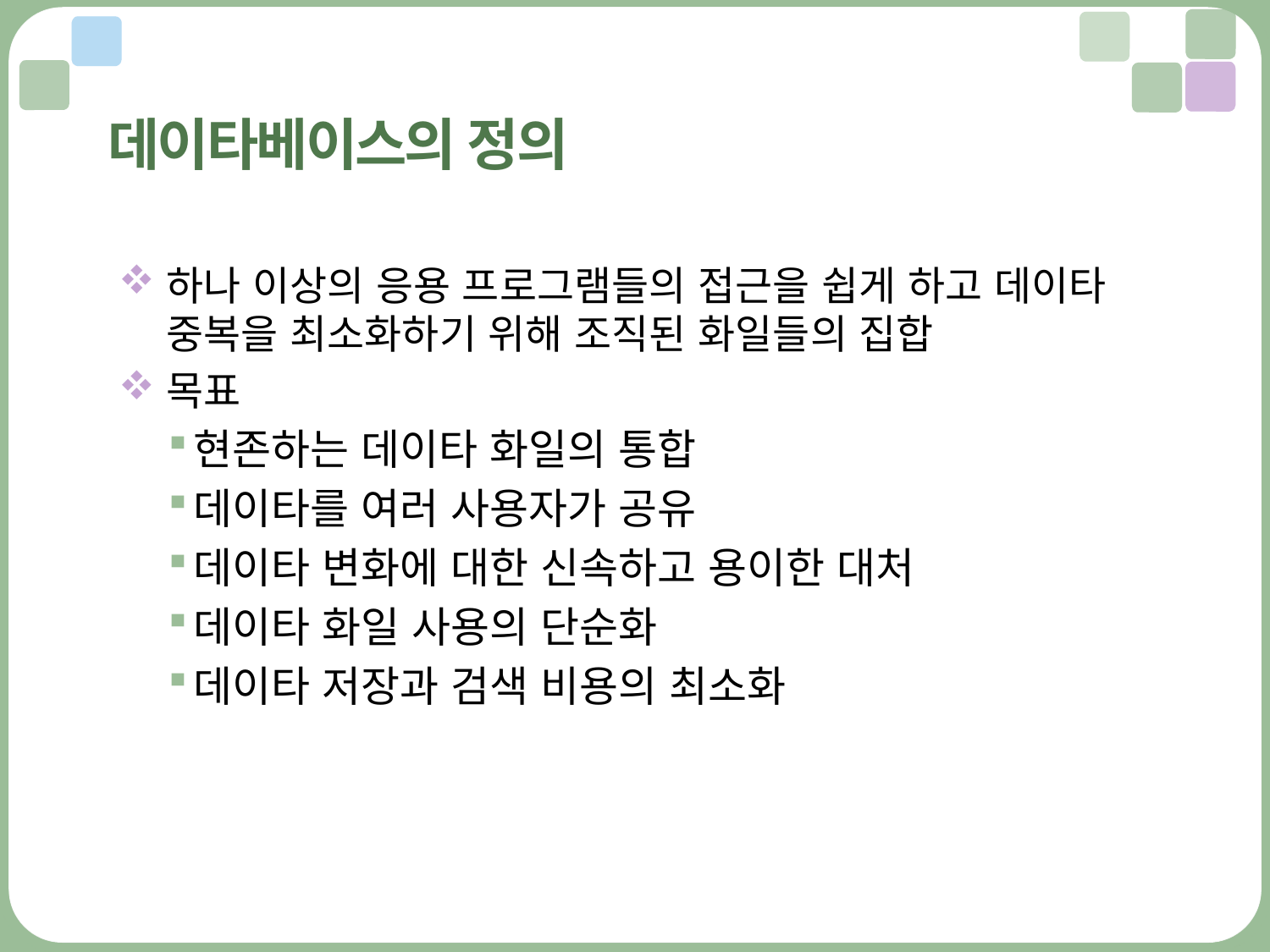

# 데이타베이스의 정의
하나 이상의 응용 프로그램들의 접근을 쉽게 하고 데이타 중복을 최소화하기 위해 조직된 화일들의 집합
목표
현존하는 데이타 화일의 통합
데이타를 여러 사용자가 공유
데이타 변화에 대한 신속하고 용이한 대처
데이타 화일 사용의 단순화
데이타 저장과 검색 비용의 최소화